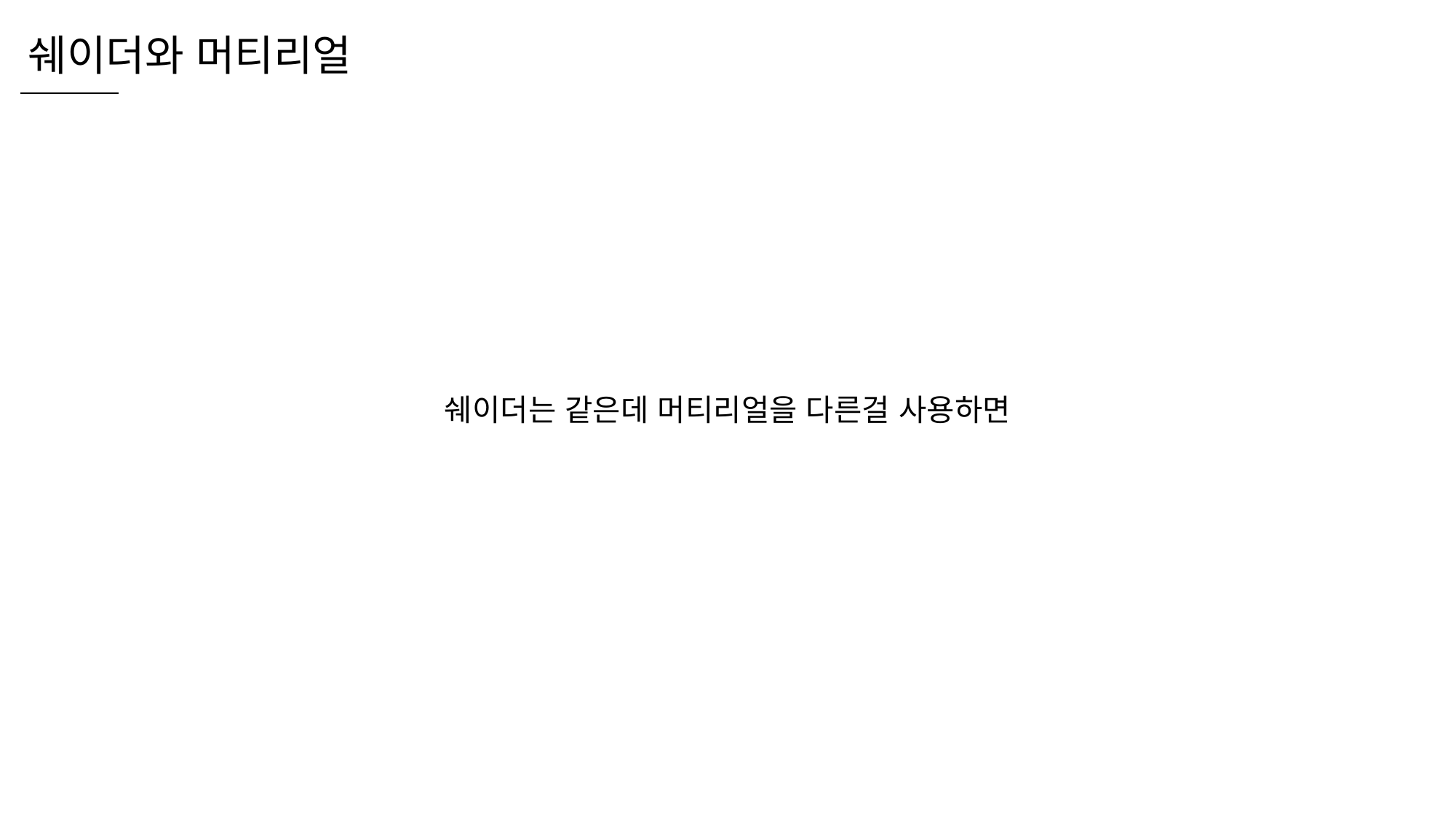

쉐이더와 머티리얼
쉐이더는 같은데 머티리얼을 다른걸 사용하면